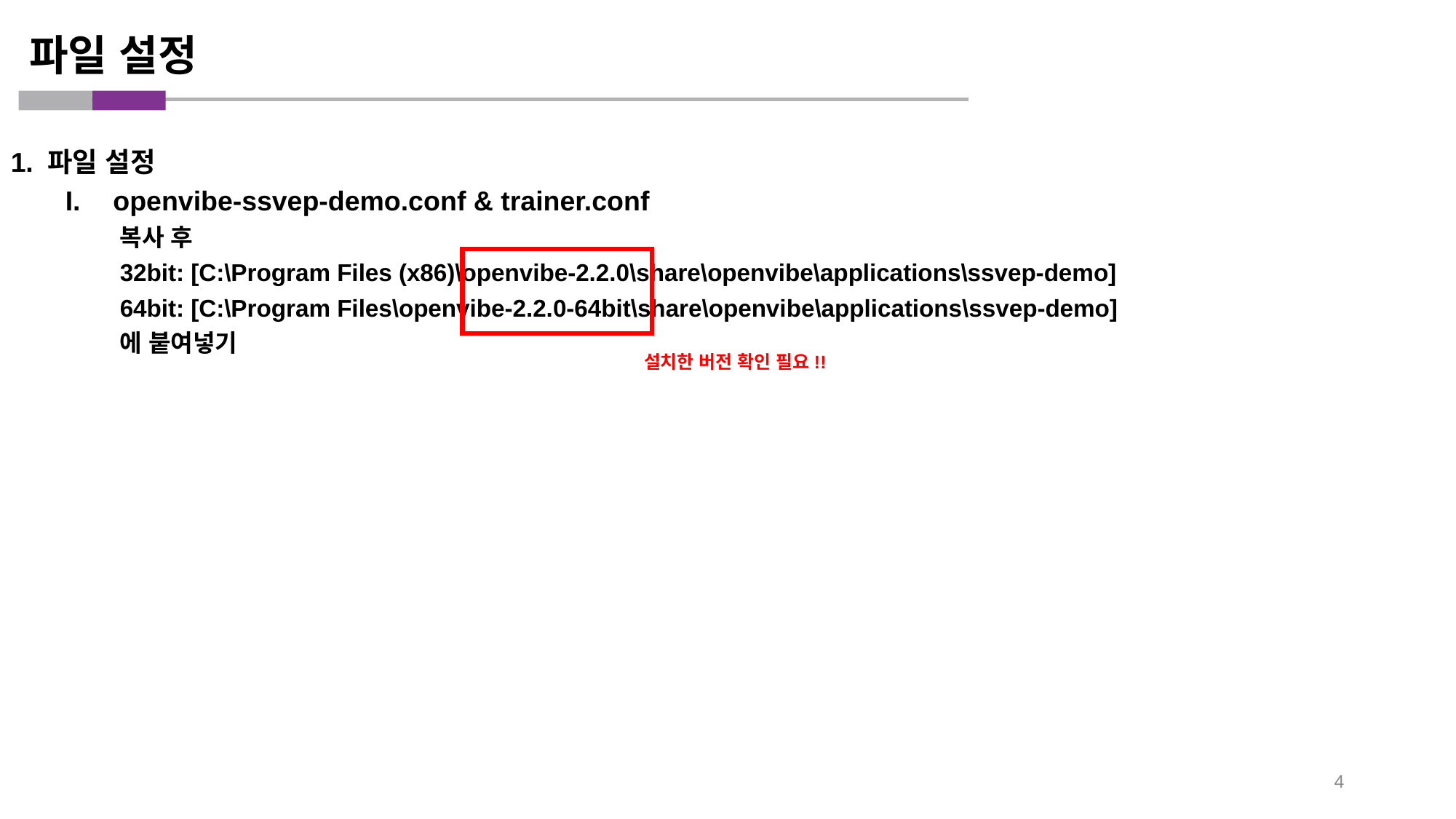

파일 설정

1. 파일 설정
openvibe-ssvep-demo.conf & trainer.conf
복사 후
32bit: [C:\Program Files (x86)\openvibe-2.2.0\share\openvibe\applications\ssvep-demo]
64bit: [C:\Program Files\openvibe-2.2.0-64bit\share\openvibe\applications\ssvep-demo]
에 붙여넣기

설치한 버전 확인 필요!!
4